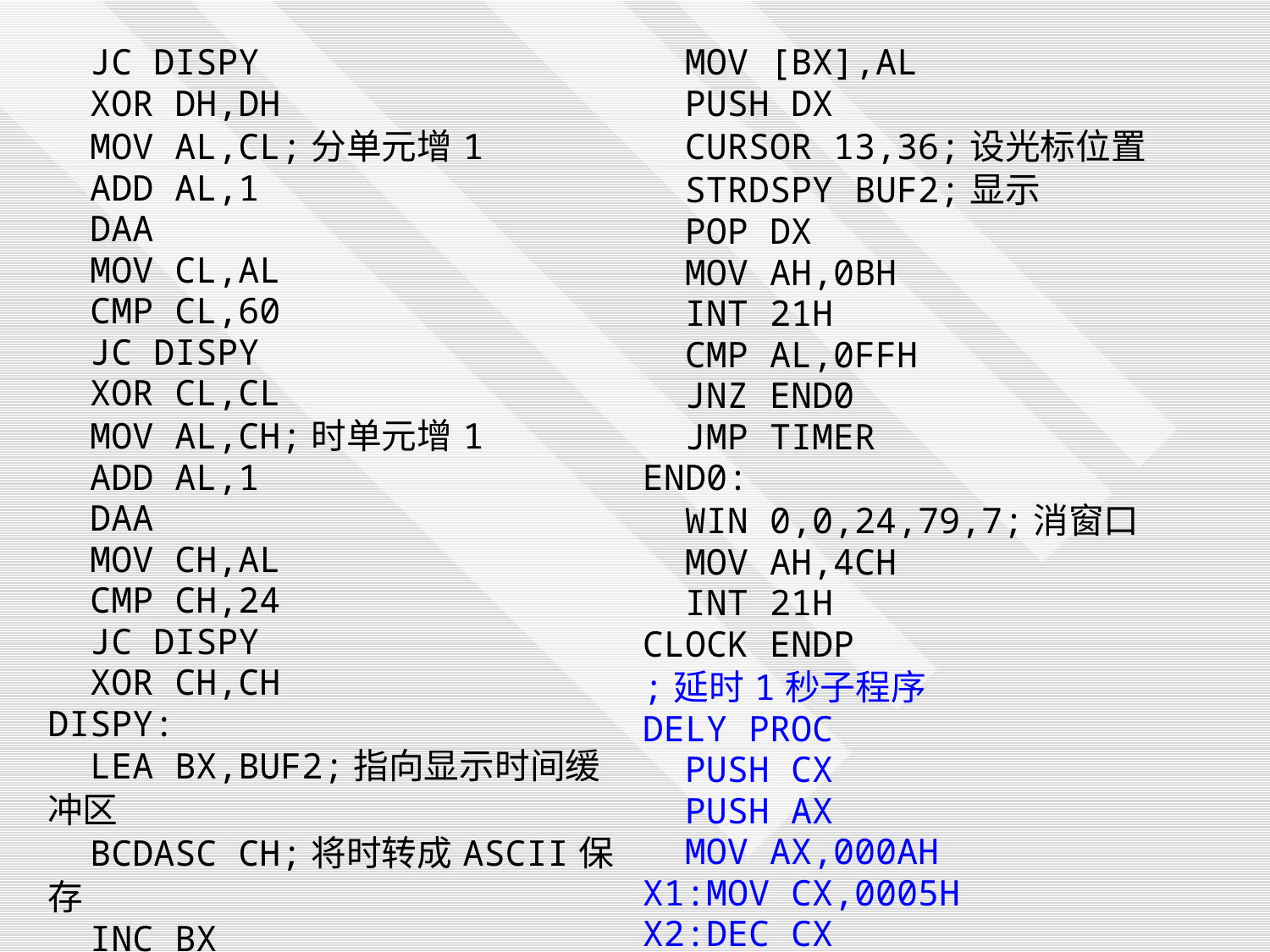

| JC DISPY XOR DH,DH MOV AL,CL;分单元增1 ADD AL,1 DAA MOV CL,AL CMP CL,60 JC DISPY XOR CL,CL MOV AL,CH;时单元增1 ADD AL,1 DAA MOV CH,AL CMP CH,24 JC DISPY XOR CH,CH DISPY: LEA BX,BUF2;指向显示时间缓冲区 BCDASC CH;将时转成ASCII保存 INC BX BCDASC CL;将分转成ASCII保存 INC BX BCDASC DH;将分转成ASCII保存 MOV AL,’$’ | MOV [BX],AL PUSH DX CURSOR 13,36;设光标位置 STRDSPY BUF2;显示 POP DX MOV AH,0BH INT 21H CMP AL,0FFH JNZ END0 JMP TIMER END0: WIN 0,0,24,79,7;消窗口 MOV AH,4CH INT 21H CLOCK ENDP ;延时1秒子程序 DELY PROC PUSH CX PUSH AX MOV AX,000AH X1:MOV CX,0005H X2:DEC CX JNE X2 DEC AX |
| --- | --- |